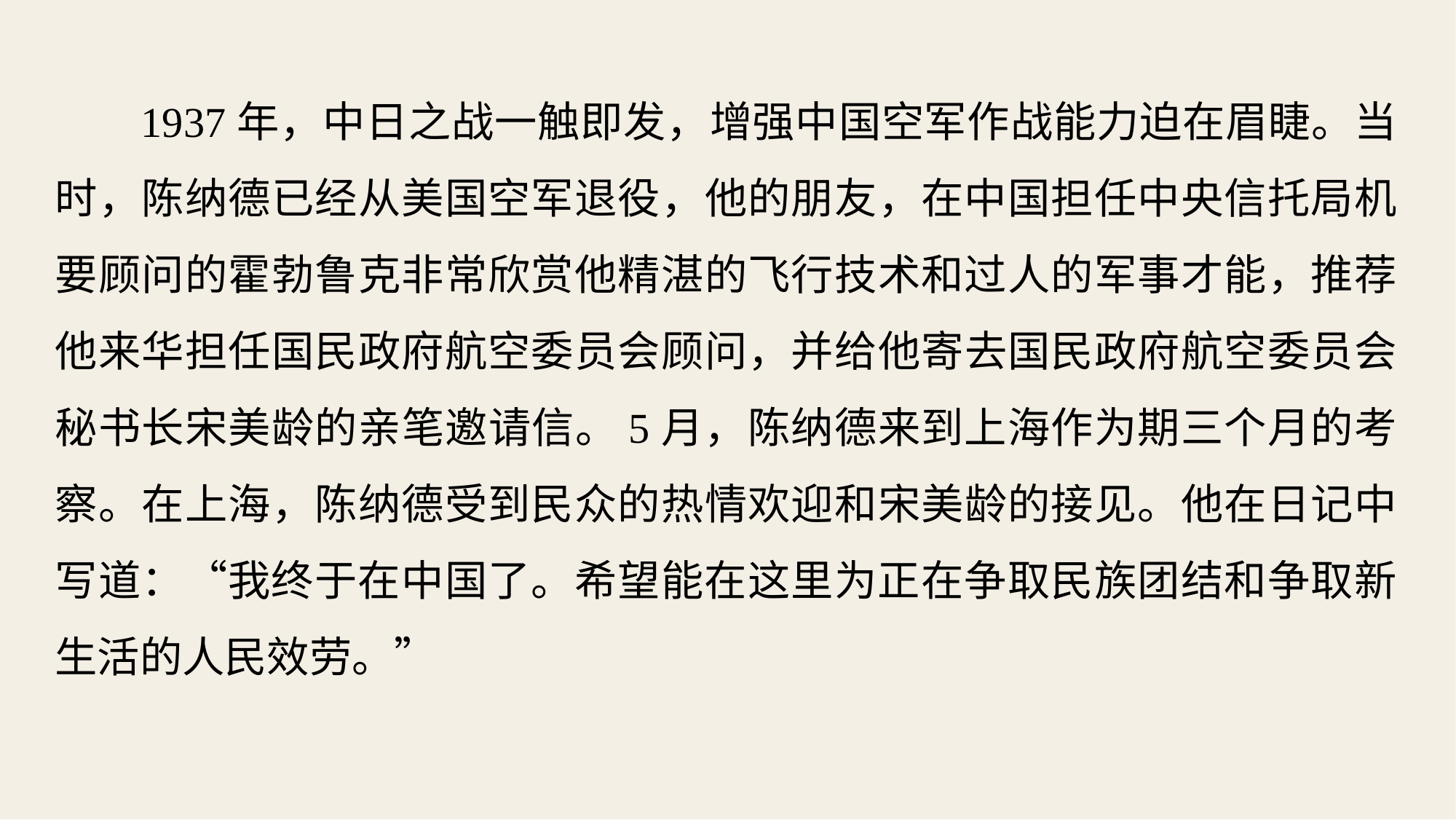

1937年，中日之战一触即发，增强中国空军作战能力迫在眉睫。当时，陈纳德已经从美国空军退役，他的朋友，在中国担任中央信托局机要顾问的霍勃鲁克非常欣赏他精湛的飞行技术和过人的军事才能，推荐他来华担任国民政府航空委员会顾问，并给他寄去国民政府航空委员会秘书长宋美龄的亲笔邀请信。5月，陈纳德来到上海作为期三个月的考察。在上海，陈纳德受到民众的热情欢迎和宋美龄的接见。他在日记中写道：“我终于在中国了。希望能在这里为正在争取民族团结和争取新生活的人民效劳。”